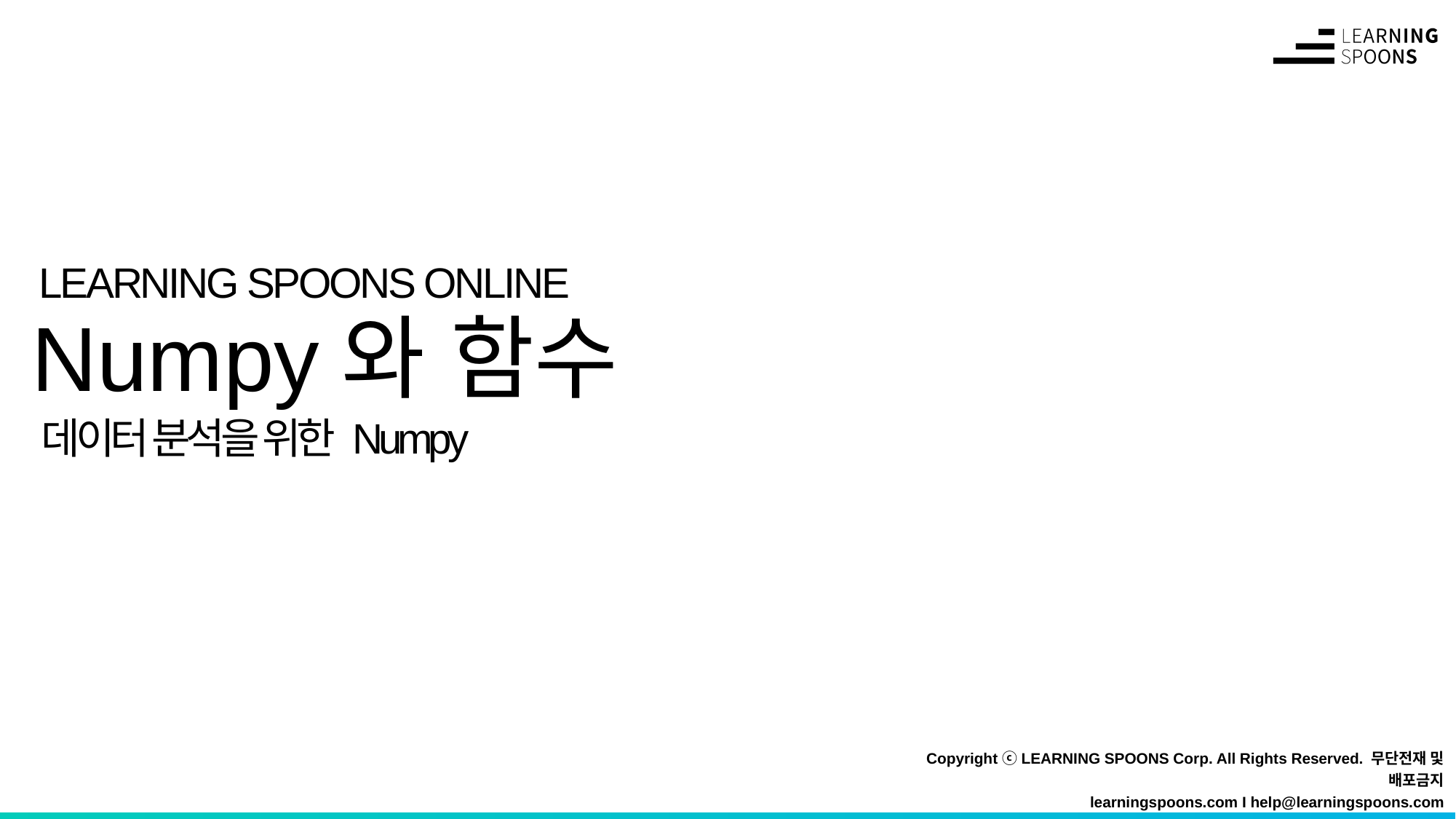

# Numpy와 함수
데이터 분석을 위한 Numpy